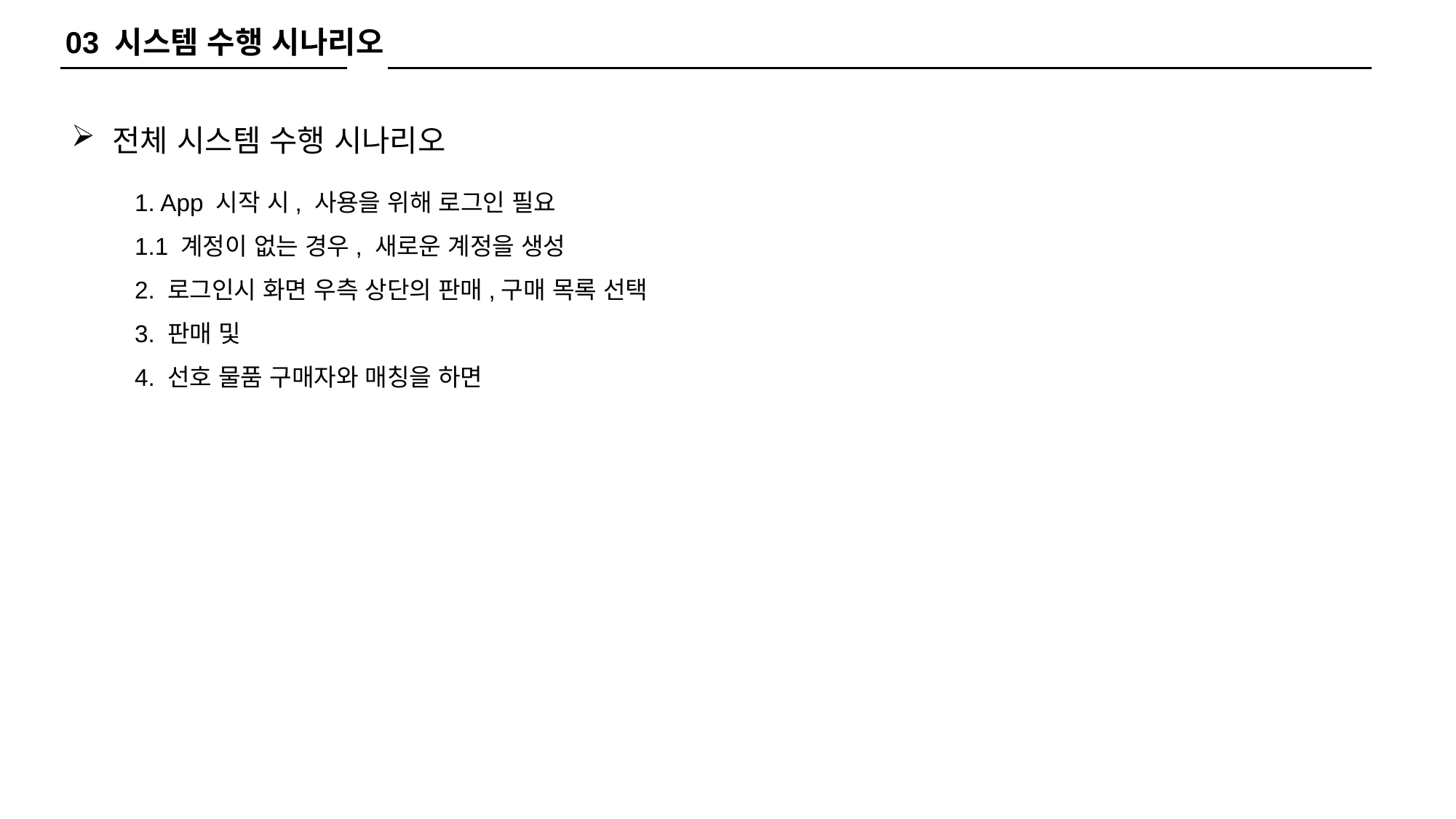

03 시스템 수행 시나리오
전체 시스템 수행 시나리오
1. App 시작 시, 사용을 위해 로그인 필요
1.1 계정이 없는 경우, 새로운 계정을 생성
2. 로그인시 화면 우측 상단의 판매,구매 목록 선택
3. 판매 및
4. 선호 물품 구매자와 매칭을 하면